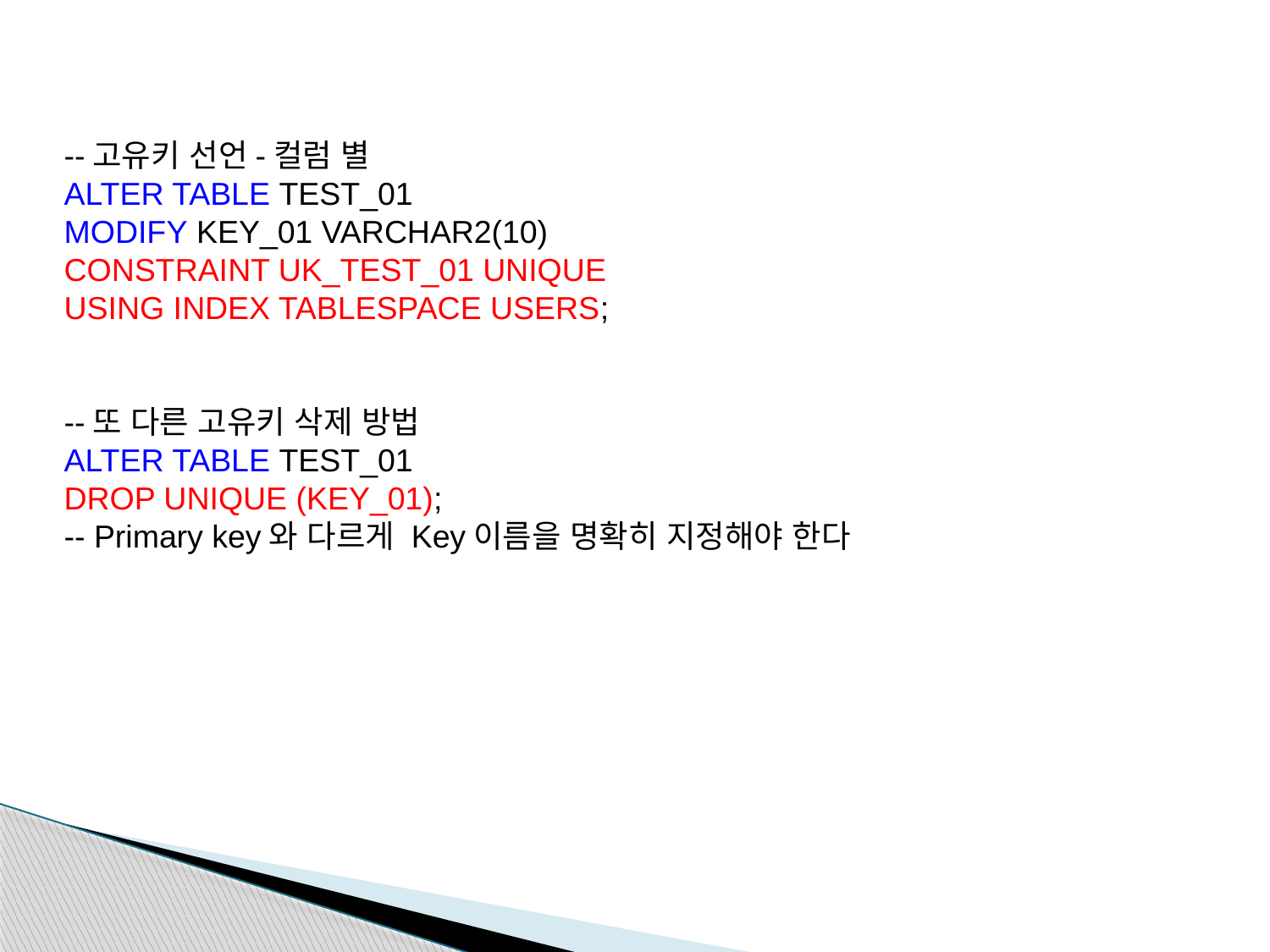

--고유키 선언-컬럼 별
ALTER TABLE TEST_01
MODIFY KEY_01 VARCHAR2(10)
CONSTRAINT UK_TEST_01 UNIQUE
USING INDEX TABLESPACE USERS;

--또 다른 고유키 삭제 방법
ALTER TABLE TEST_01
DROP UNIQUE (KEY_01);
-- Primary key와 다르게 Key이름을 명확히 지정해야 한다